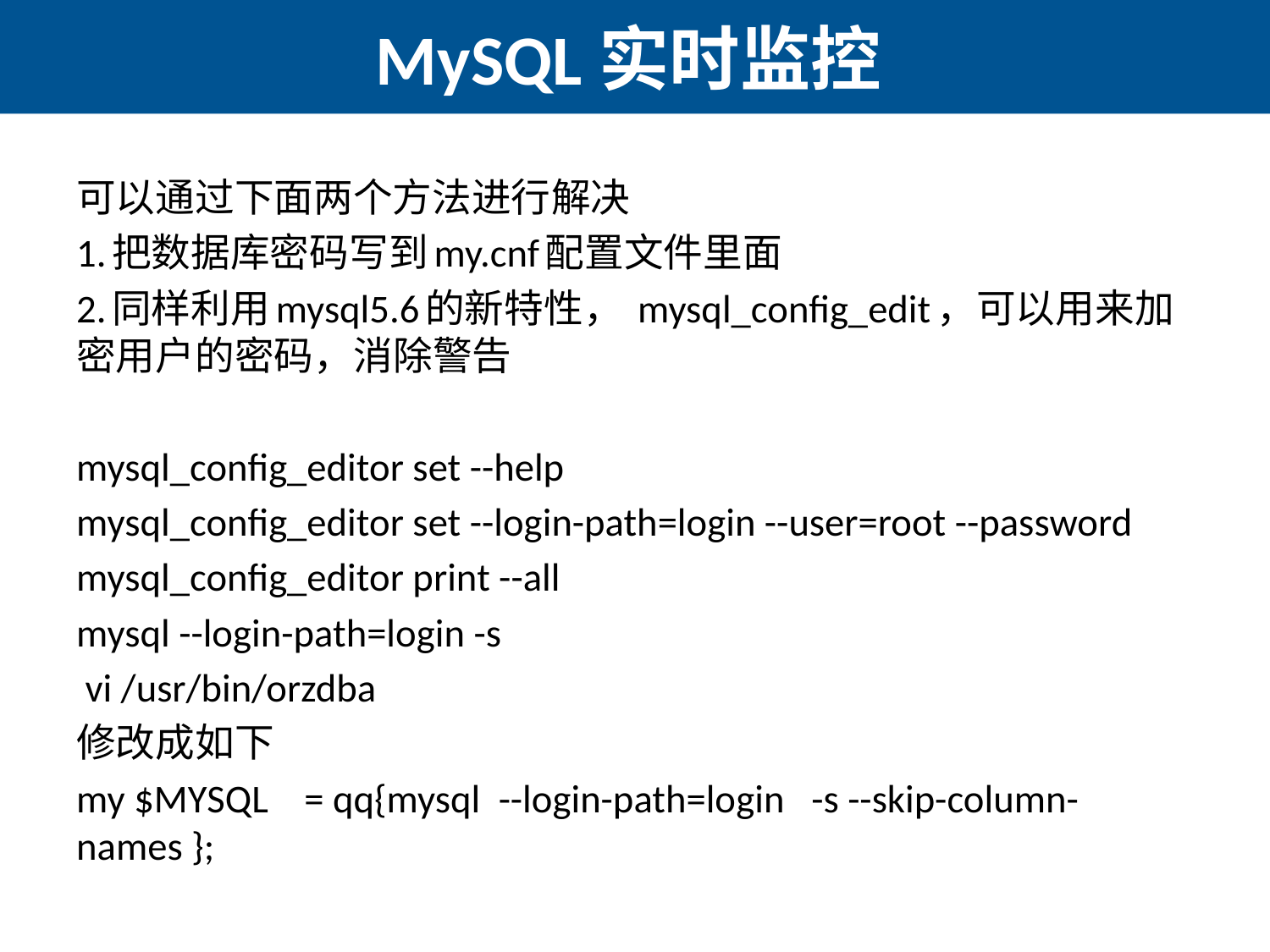

# MySQL实时监控
可以通过下面两个方法进行解决
1.把数据库密码写到my.cnf配置文件里面
2.同样利用mysql5.6的新特性， mysql_config_edit，可以用来加密用户的密码，消除警告

mysql_config_editor set --help
mysql_config_editor set --login-path=login --user=root --password
mysql_config_editor print --all
mysql --login-path=login -s
 vi /usr/bin/orzdba
修改成如下
my $MYSQL    = qq{mysql  --login-path=login   -s --skip-column-names };